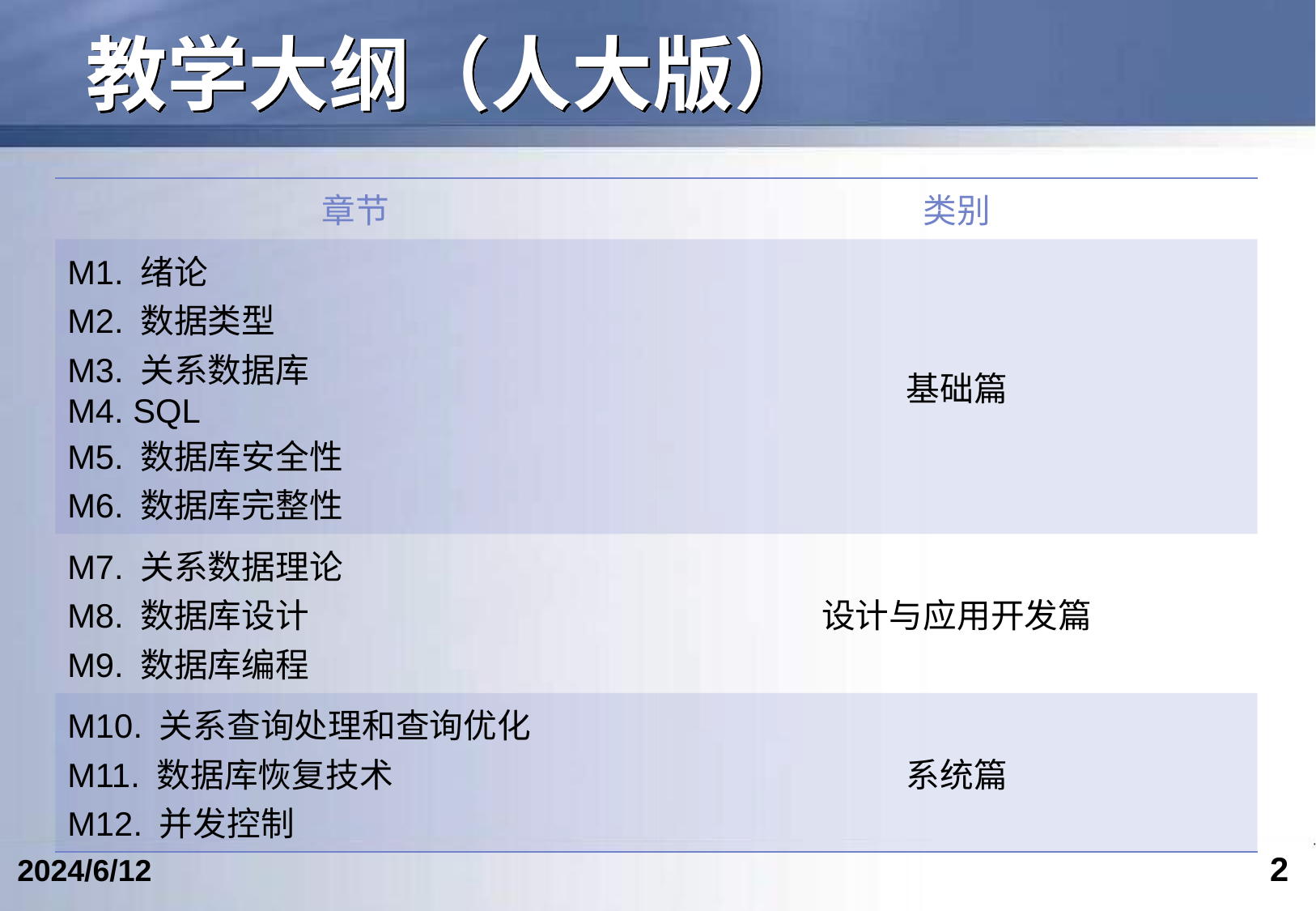

# 教学大纲（人大版）
| 章节 | 类别 |
| --- | --- |
| M1. 绪论 M2. 数据类型 M3. 关系数据库 M4. SQL M5. 数据库安全性 M6. 数据库完整性 | 基础篇 |
| M7. 关系数据理论 M8. 数据库设计 M9. 数据库编程 | 设计与应用开发篇 |
| M10. 关系查询处理和查询优化 M11. 数据库恢复技术 M12. 并发控制 | 系统篇 |
2
2024/6/12